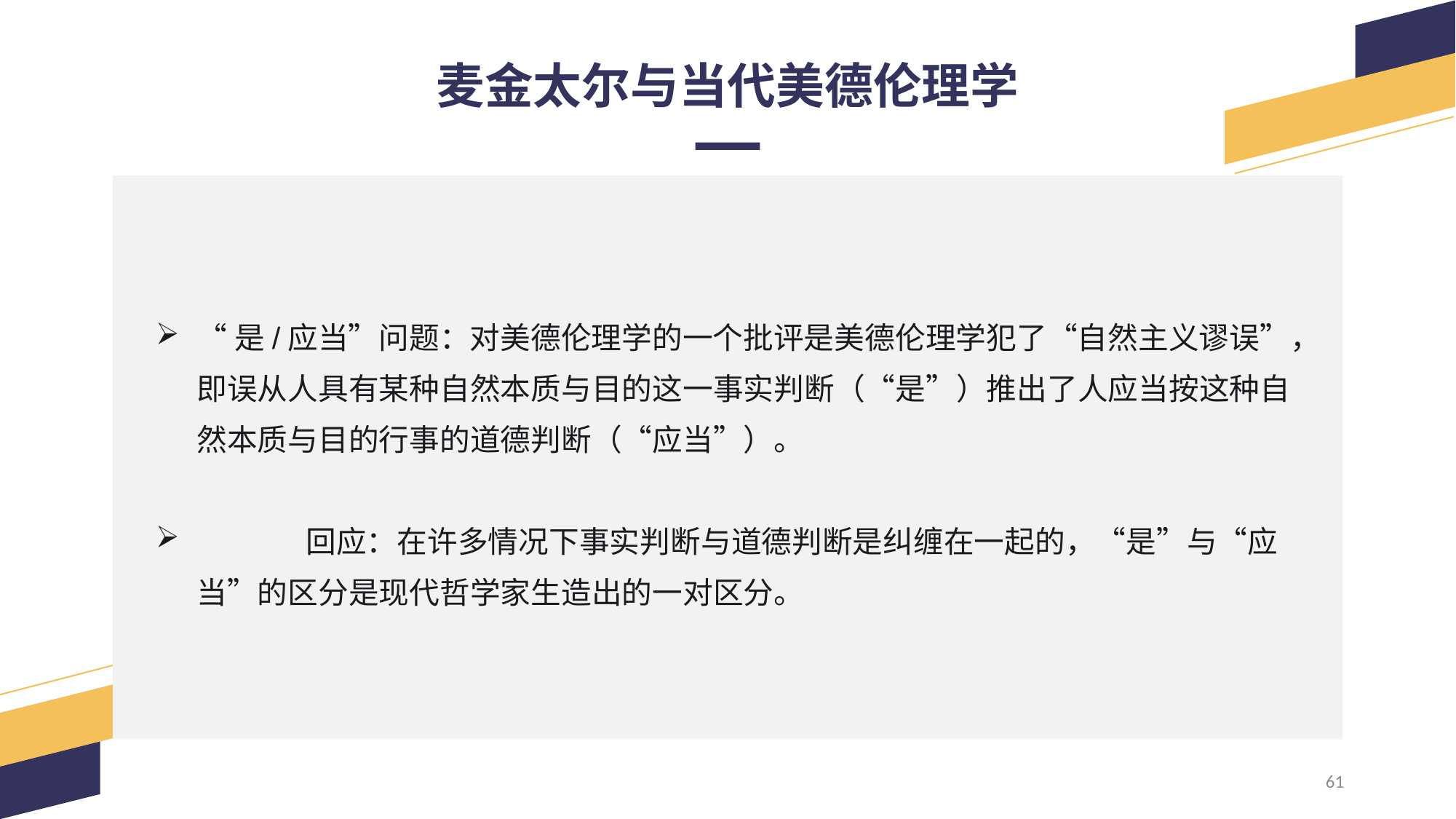

麦金太尔与当代美德伦理学

“是/应当”问题：对美德伦理学的一个批评是美德伦理学犯了“自然主义谬误”，即误从人具有某种自然本质与目的这一事实判断（“是”）推出了人应当按这种自然本质与目的行事的道德判断（“应当”）。

	回应：在许多情况下事实判断与道德判断是纠缠在一起的，“是”与“应当”的区分是现代哲学家生造出的一对区分。

61